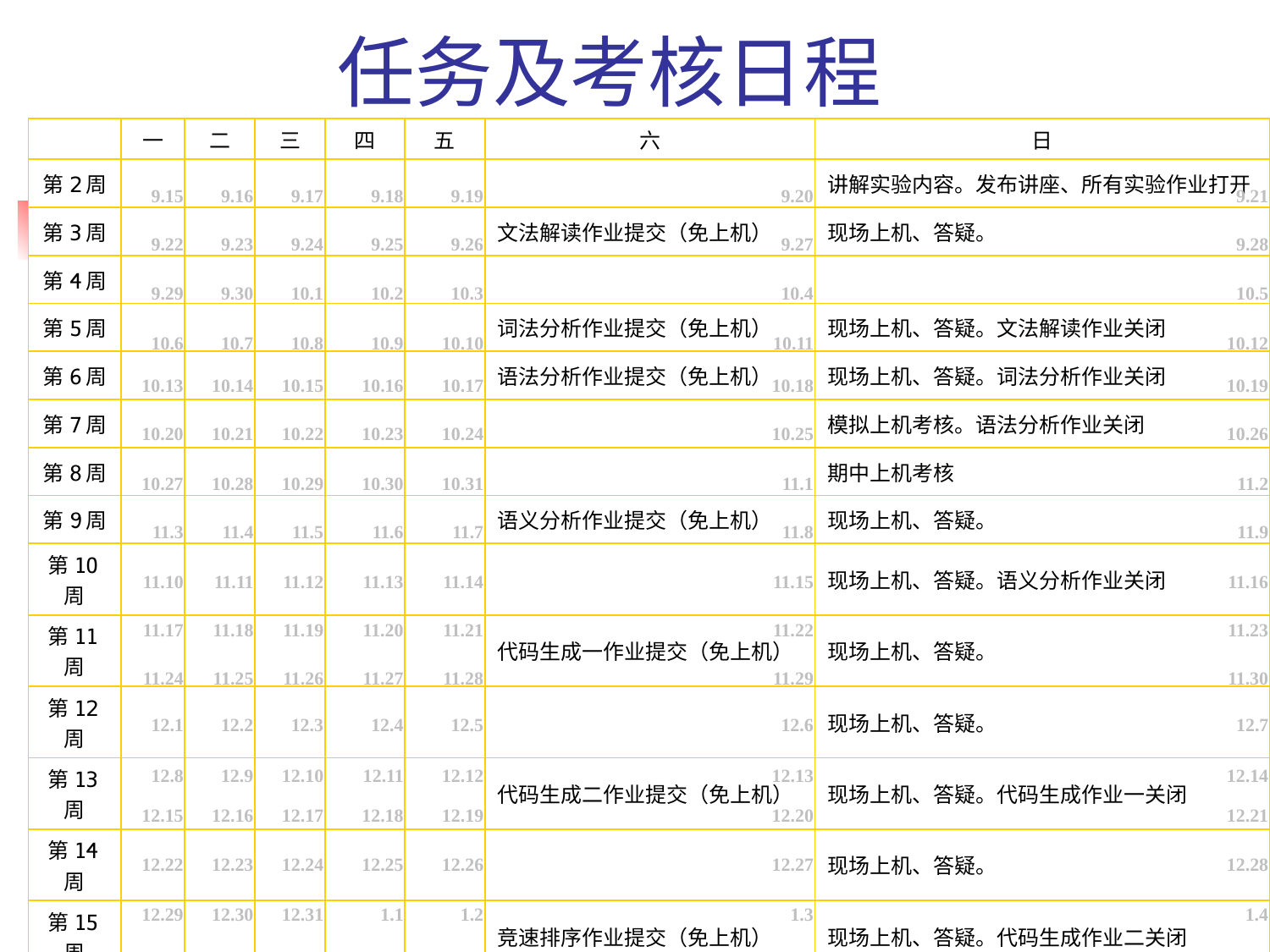

# 任务及考核日程
|  | 一 | 二 | 三 | 四 | 五 | 六 | 日 |
| --- | --- | --- | --- | --- | --- | --- | --- |
| 第2周 |  |  |  |  |  |  | 讲解实验内容。发布讲座、所有实验作业打开 |
| 第3周 |  |  |  |  |  | 文法解读作业提交（免上机） | 现场上机、答疑。 |
| 第4周 |  |  |  |  |  |  |  |
| 第5周 |  |  |  |  |  | 词法分析作业提交（免上机） | 现场上机、答疑。文法解读作业关闭 |
| 第6周 |  |  |  |  |  | 语法分析作业提交（免上机） | 现场上机、答疑。词法分析作业关闭 |
| 第7周 |  |  |  |  |  |  | 模拟上机考核。语法分析作业关闭 |
| 第8周 |  |  |  |  |  |  | 期中上机考核 |
| 第9周 |  |  |  |  |  | 语义分析作业提交（免上机） | 现场上机、答疑。 |
| 第10周 |  |  |  |  |  |  | 现场上机、答疑。语义分析作业关闭 |
| 第11周 |  |  |  |  |  | 代码生成一作业提交（免上机） | 现场上机、答疑。 |
| 第12周 |  |  |  |  |  |  | 现场上机、答疑。 |
| 第13周 |  |  |  |  |  | 代码生成二作业提交（免上机） | 现场上机、答疑。代码生成作业一关闭 |
| 第14周 |  |  |  |  |  |  | 现场上机、答疑。 |
| 第15周 |  |  |  |  |  | 竞速排序作业提交（免上机） | 现场上机、答疑。代码生成作业二关闭 |
| 第16周 |  |  |  |  |  |  | 现场上机、答疑。 |
| 第17周 |  |  |  |  |  |  | 竞速排序作业关闭（及感想、文档、优化文章） |
| 9.15 | 9.16 | 9.17 | 9.18 | 9.19 | 9.20 | 9.21 |
| --- | --- | --- | --- | --- | --- | --- |
| 9.22 | 9.23 | 9.24 | 9.25 | 9.26 | 9.27 | 9.28 |
| 9.29 | 9.30 | 10.1 | 10.2 | 10.3 | 10.4 | 10.5 |
| 10.6 | 10.7 | 10.8 | 10.9 | 10.10 | 10.11 | 10.12 |
| 10.13 | 10.14 | 10.15 | 10.16 | 10.17 | 10.18 | 10.19 |
| 10.20 | 10.21 | 10.22 | 10.23 | 10.24 | 10.25 | 10.26 |
| 10.27 | 10.28 | 10.29 | 10.30 | 10.31 | 11.1 | 11.2 |
| 11.3 | 11.4 | 11.5 | 11.6 | 11.7 | 11.8 | 11.9 |
| 11.10 | 11.11 | 11.12 | 11.13 | 11.14 | 11.15 | 11.16 |
| 11.17 | 11.18 | 11.19 | 11.20 | 11.21 | 11.22 | 11.23 |
| 11.24 | 11.25 | 11.26 | 11.27 | 11.28 | 11.29 | 11.30 |
| 12.1 | 12.2 | 12.3 | 12.4 | 12.5 | 12.6 | 12.7 |
| 12.8 | 12.9 | 12.10 | 12.11 | 12.12 | 12.13 | 12.14 |
| 12.15 | 12.16 | 12.17 | 12.18 | 12.19 | 12.20 | 12.21 |
| 12.22 | 12.23 | 12.24 | 12.25 | 12.26 | 12.27 | 12.28 |
| 12.29 | 12.30 | 12.31 | 1.1 | 1.2 | 1.3 | 1.4 |